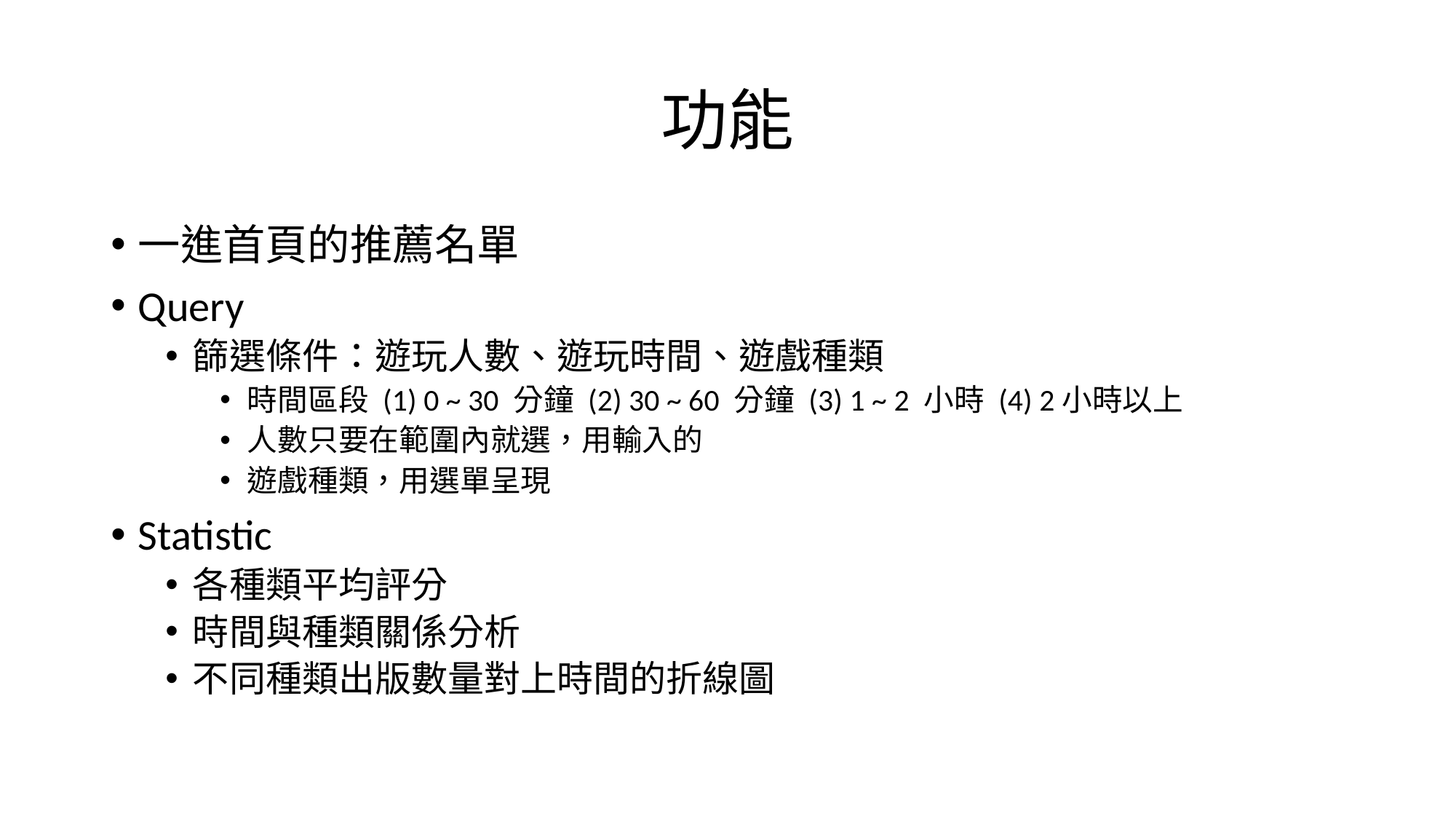

# 功能
一進首頁的推薦名單
Query
篩選條件：遊玩人數、遊玩時間、遊戲種類
時間區段 (1) 0 ~ 30 分鐘 (2) 30 ~ 60 分鐘 (3) 1 ~ 2 小時 (4) 2小時以上
人數只要在範圍內就選，用輸入的
遊戲種類，用選單呈現
Statistic
各種類平均評分
時間與種類關係分析
不同種類出版數量對上時間的折線圖